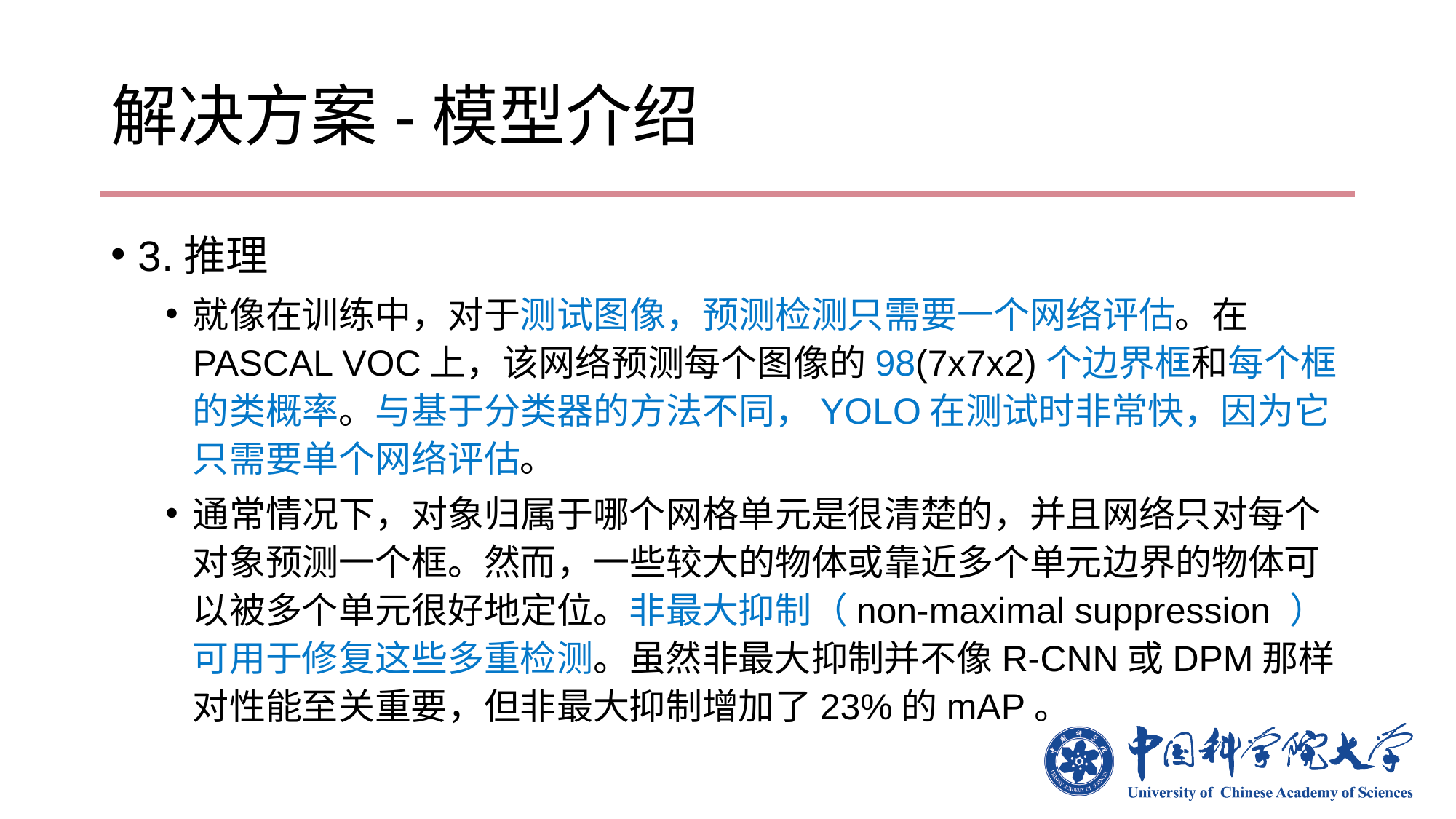

# 解决方案-模型介绍
3.推理
就像在训练中，对于测试图像，预测检测只需要一个网络评估。在PASCAL VOC上，该网络预测每个图像的98(7x7x2)个边界框和每个框的类概率。与基于分类器的方法不同，YOLO在测试时非常快，因为它只需要单个网络评估。
通常情况下，对象归属于哪个网格单元是很清楚的，并且网络只对每个对象预测一个框。然而，一些较大的物体或靠近多个单元边界的物体可以被多个单元很好地定位。非最大抑制（non-maximal suppression ）可用于修复这些多重检测。虽然非最大抑制并不像R-CNN或DPM那样对性能至关重要，但非最大抑制增加了23%的mAP。